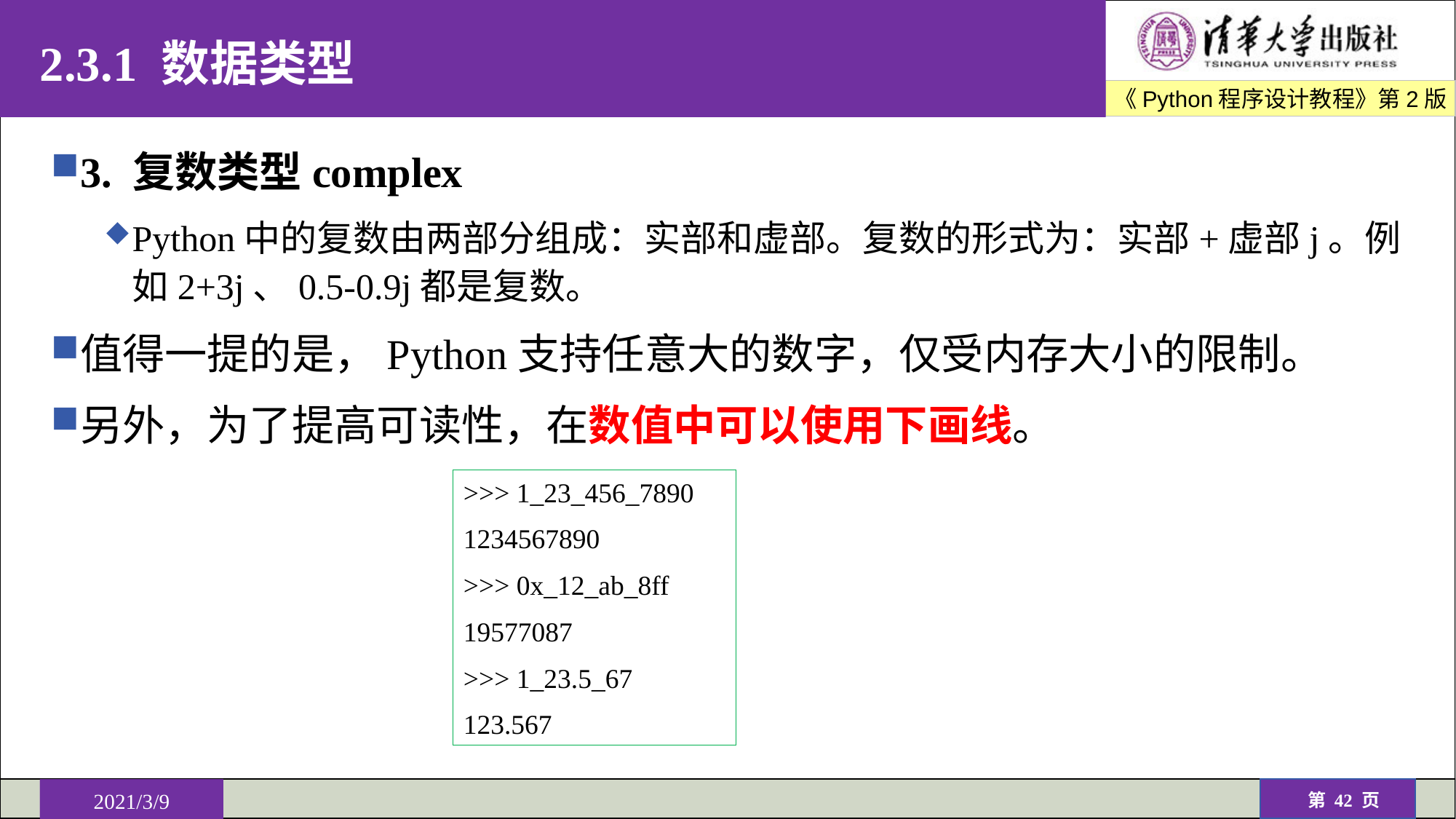

# 2.3.1 数据类型
3. 复数类型complex
Python中的复数由两部分组成：实部和虚部。复数的形式为：实部+虚部j。例如2+3j、0.5-0.9j都是复数。
值得一提的是，Python支持任意大的数字，仅受内存大小的限制。
另外，为了提高可读性，在数值中可以使用下画线。
>>> 1_23_456_7890
1234567890
>>> 0x_12_ab_8ff
19577087
>>> 1_23.5_67
123.567